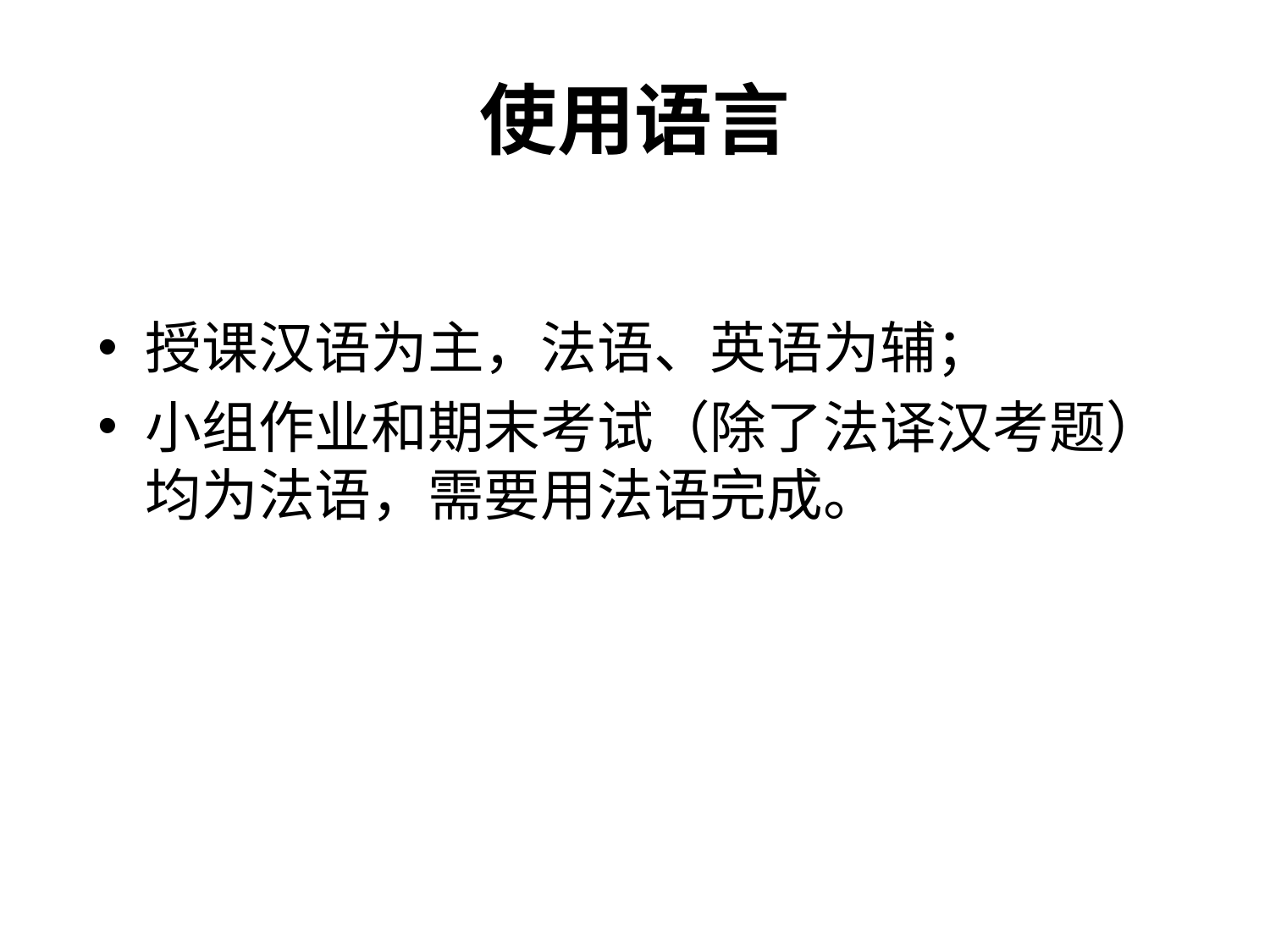

# 使用语言
授课汉语为主，法语、英语为辅；
小组作业和期末考试（除了法译汉考题）均为法语，需要用法语完成。
8